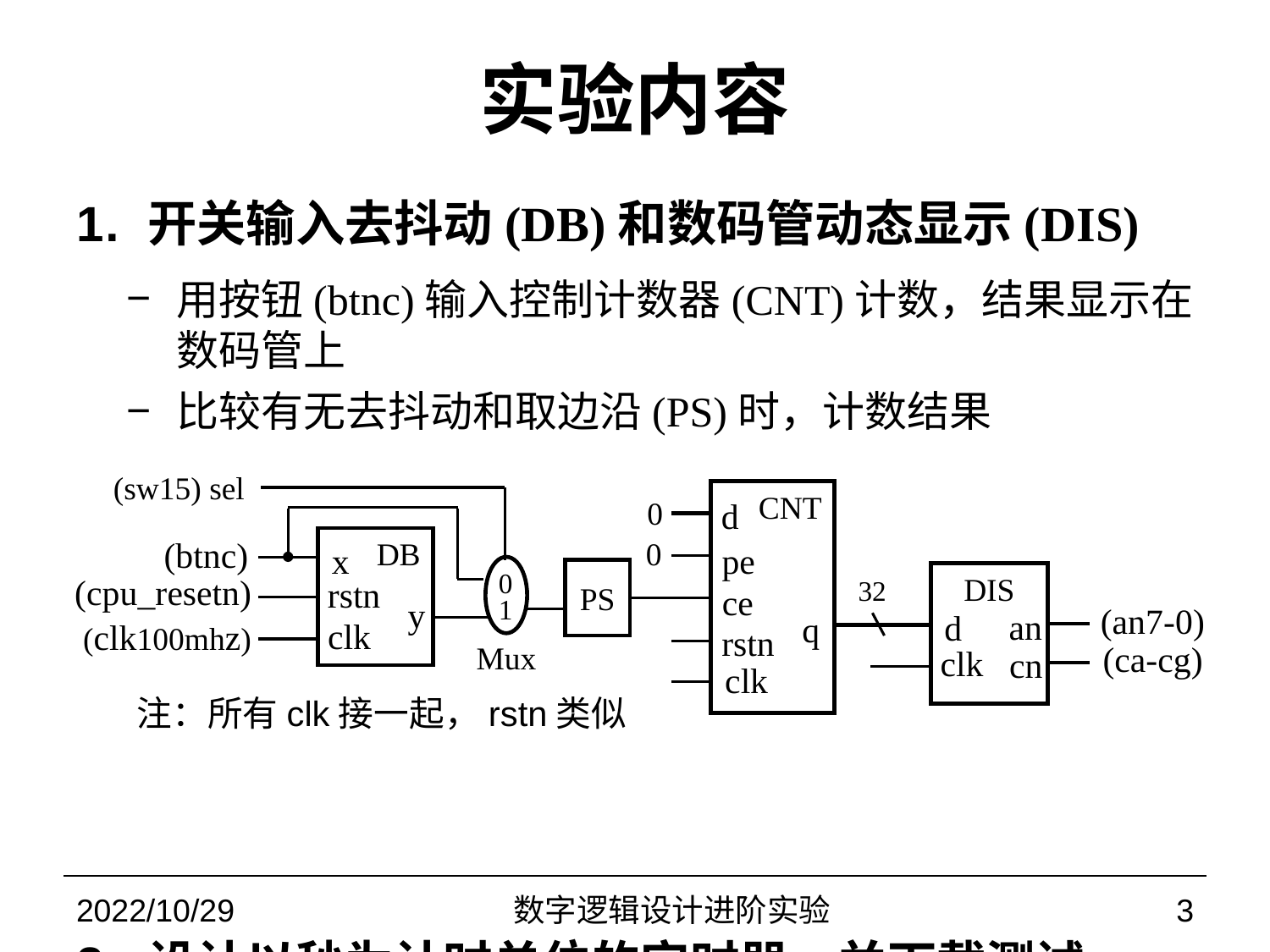

# 实验内容
开关输入去抖动(DB)和数码管动态显示(DIS)
用按钮(btnc)输入控制计数器(CNT)计数，结果显示在数码管上
比较有无去抖动和取边沿(PS)时，计数结果

设计以秒为计时单位的定时器，并下载测试
(sw15) sel
d
CNT
0
x
DB
rstn
y
clk
pe
(btnc)
0

0
1
Mux
PS
DIS
an
d
cn
clk
(cpu_resetn)
ce
32
q
(an7-0)
rstn
(clk100mhz)
(ca-cg)
clk
注：所有clk接一起，rstn类似
2022/10/29
数字逻辑设计进阶实验
3